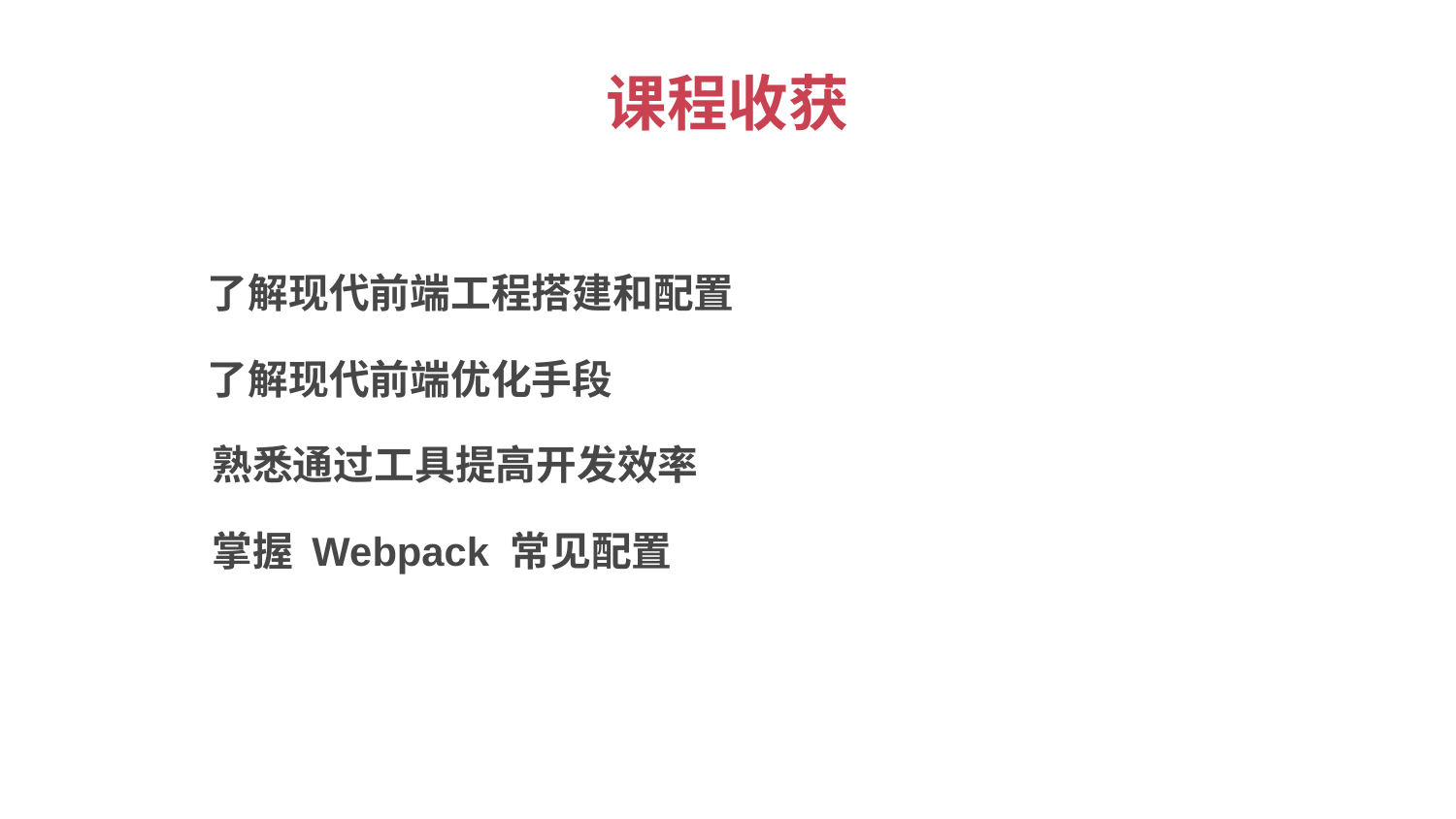

# 课程收获
了解现代前端工程搭建和配置
了解现代前端优化手段
熟悉通过工具提高开发效率
掌握 Webpack 常见配置